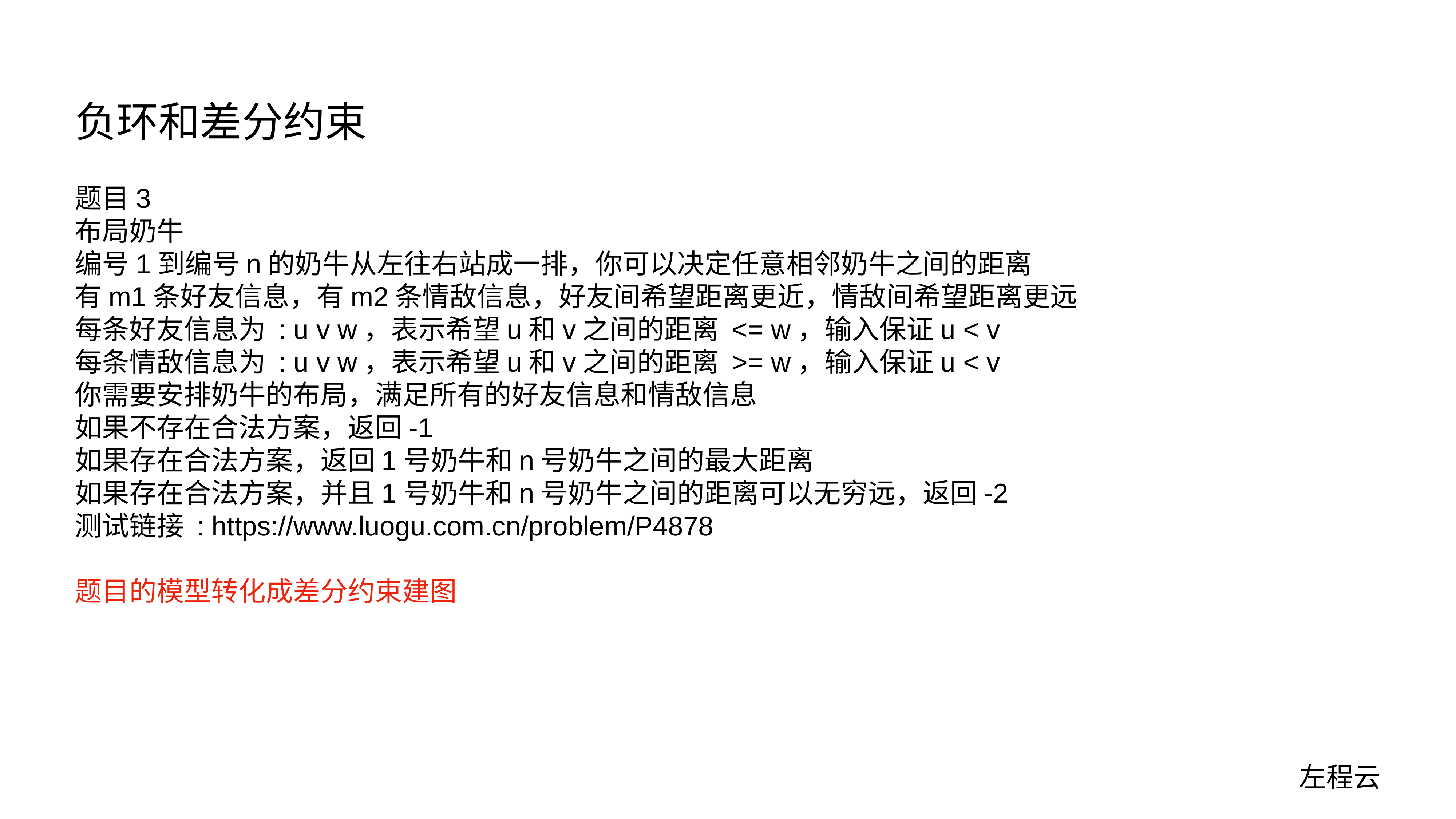

# 负环和差分约束
题目3
布局奶牛
编号1到编号n的奶牛从左往右站成一排，你可以决定任意相邻奶牛之间的距离
有m1条好友信息，有m2条情敌信息，好友间希望距离更近，情敌间希望距离更远
每条好友信息为 : u v w，表示希望u和v之间的距离 <= w，输入保证u < v
每条情敌信息为 : u v w，表示希望u和v之间的距离 >= w，输入保证u < v
你需要安排奶牛的布局，满足所有的好友信息和情敌信息
如果不存在合法方案，返回-1
如果存在合法方案，返回1号奶牛和n号奶牛之间的最大距离
如果存在合法方案，并且1号奶牛和n号奶牛之间的距离可以无穷远，返回-2
测试链接 : https://www.luogu.com.cn/problem/P4878

题目的模型转化成差分约束建图
左程云